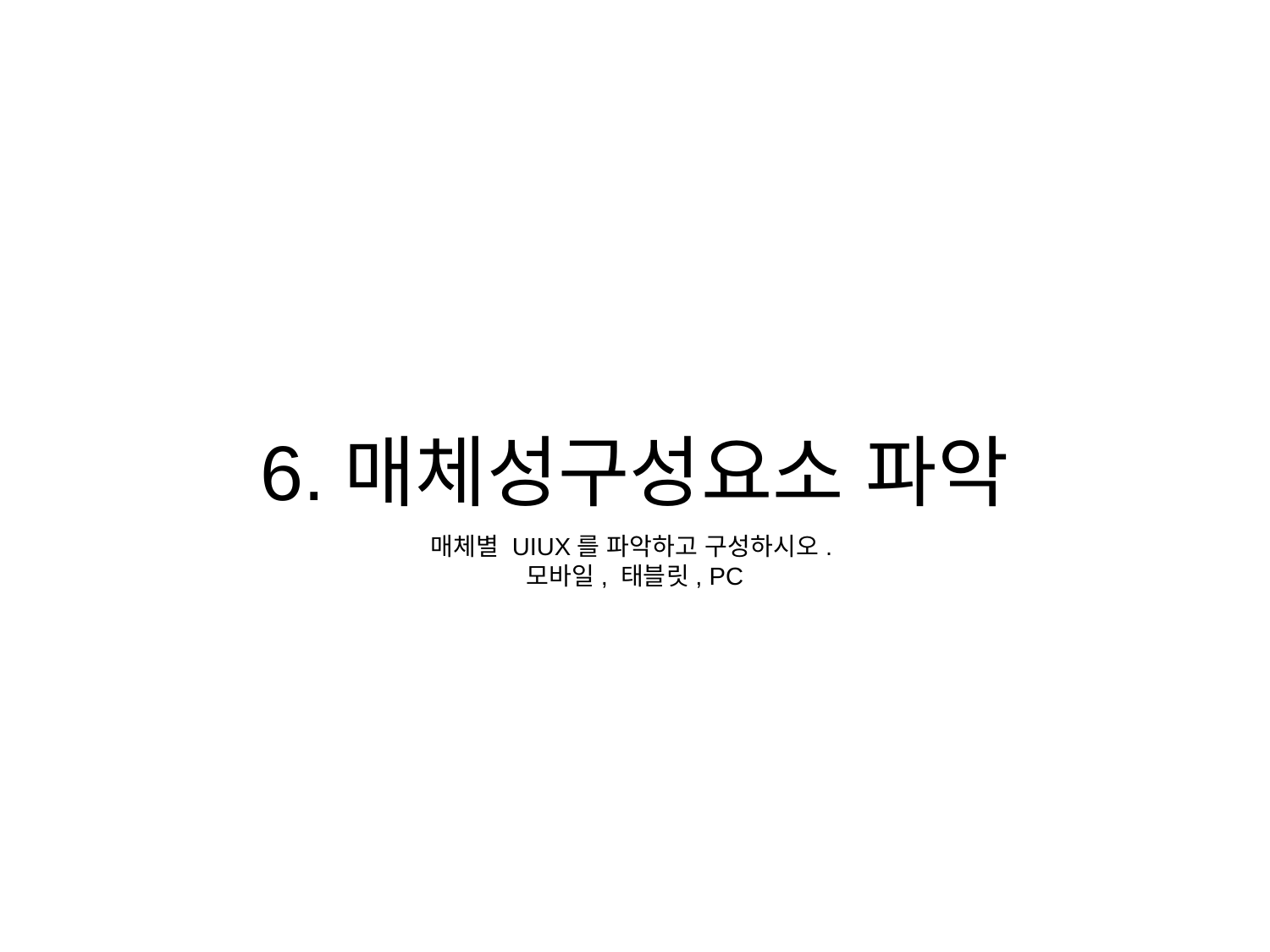

# 6.매체성구성요소 파악 매체별 UIUX를 파악하고 구성하시오.
모바일, 태블릿, PC